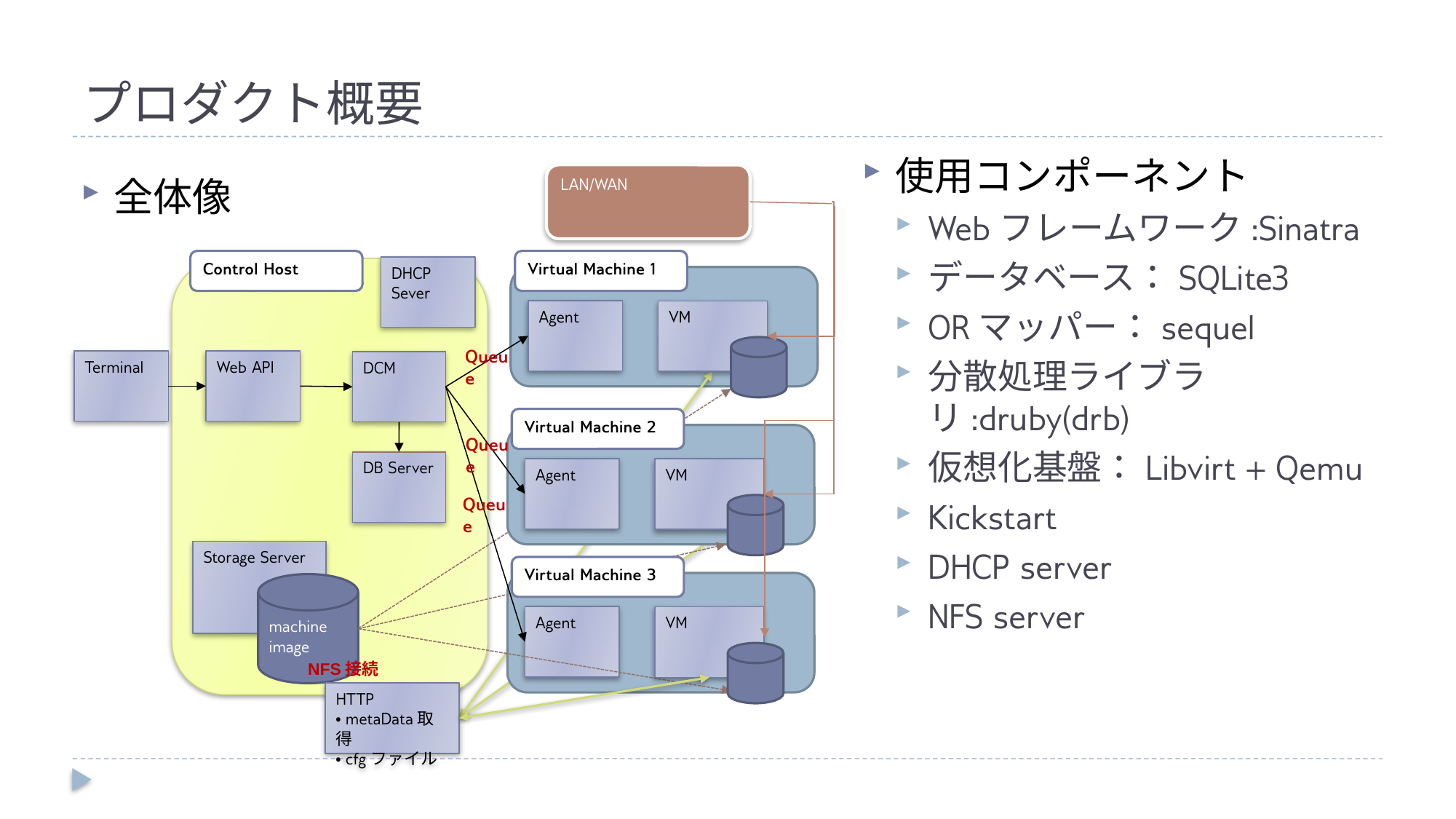

# プロダクト概要
使用コンポーネント
Webフレームワーク:Sinatra
データベース：SQLite3
ORマッパー：sequel
分散処理ライブラリ:druby(drb)
仮想化基盤：Libvirt + Qemu
Kickstart
DHCP server
NFS server

LAN/WAN
全体像
Control Host
Virtual Machine 1
DHCP Sever

Agent
VM

Queue
Terminal
Web API

DCM

Virtual Machine 2

Queue
DB Server
Agent
VM
Queue

Storage Server
Virtual Machine 3

machine
image
Agent
VM

NFS接続
HTTP
・metaData取得
・cfgファイル